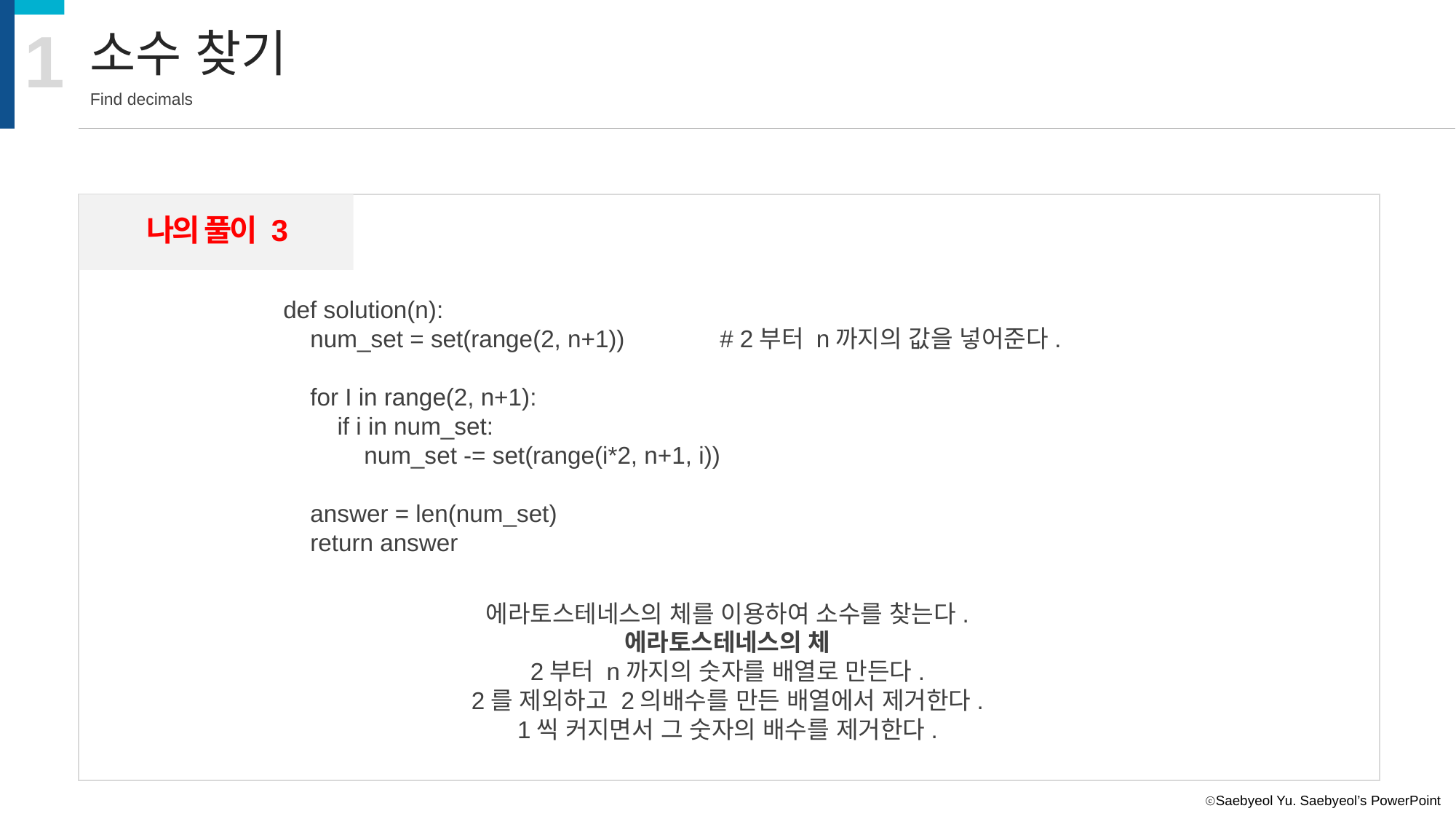

1
소수 찾기
Find decimals

나의 풀이 3
def solution(n):
    num_set = set(range(2, n+1))        	# 2부터 n까지의 값을 넣어준다.

    for I in range(2, n+1):
        if i in num_set:
            num_set -= set(range(i*2, n+1, i))

    answer = len(num_set)
    return answer
에라토스테네스의 체를 이용하여 소수를 찾는다.
에라토스테네스의 체
2부터 n까지의 숫자를 배열로 만든다.
2를 제외하고 2의배수를 만든 배열에서 제거한다.
1씩 커지면서 그 숫자의 배수를 제거한다.